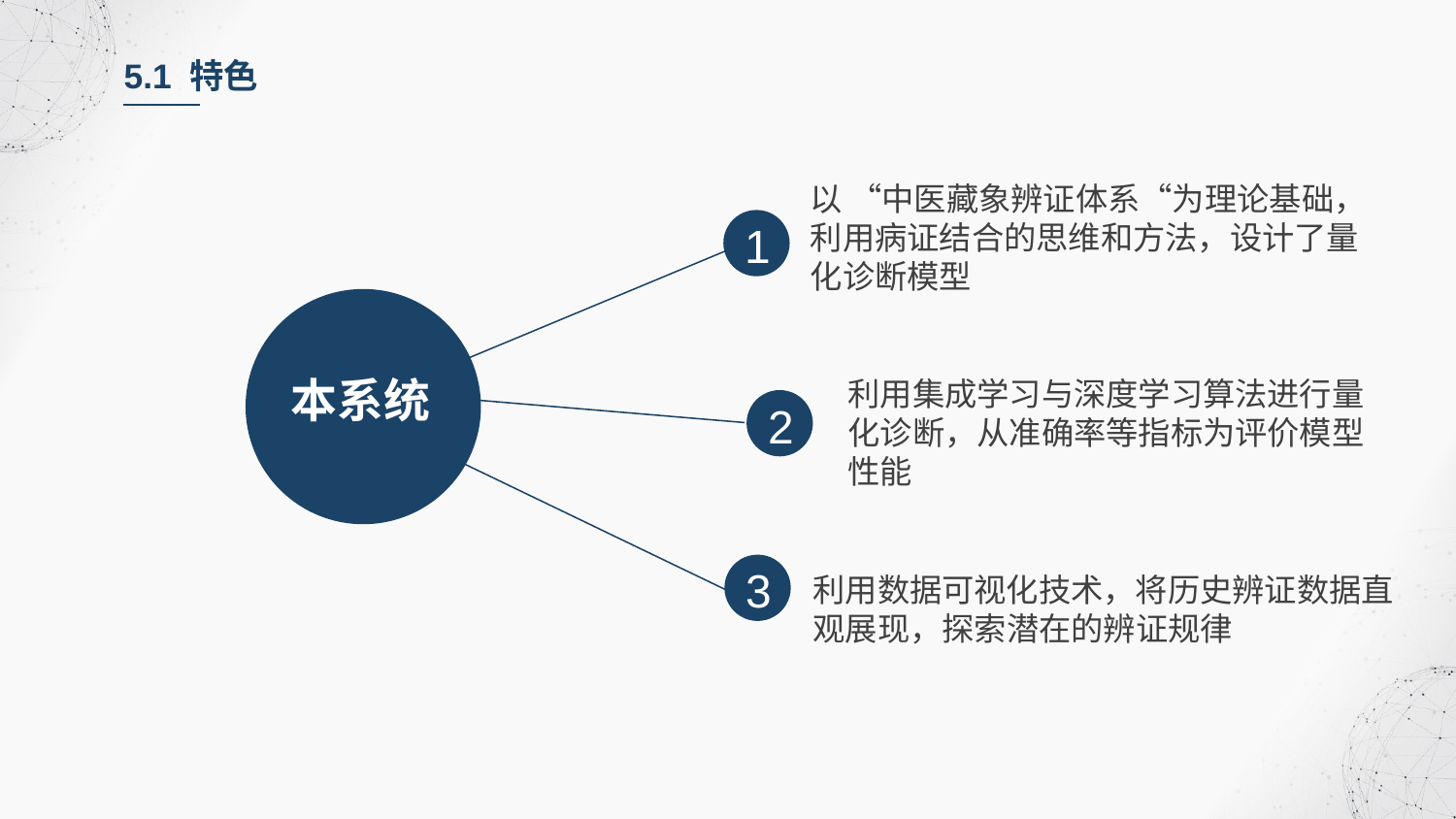

5.1 特色
以 “中医藏象辨证体系“为理论基础，利用病证结合的思维和方法，设计了量化诊断模型
1

本系统
利用集成学习与深度学习算法进行量化诊断，从准确率等指标为评价模型性能
2

3

利用数据可视化技术，将历史辨证数据直观展现，探索潜在的辨证规律